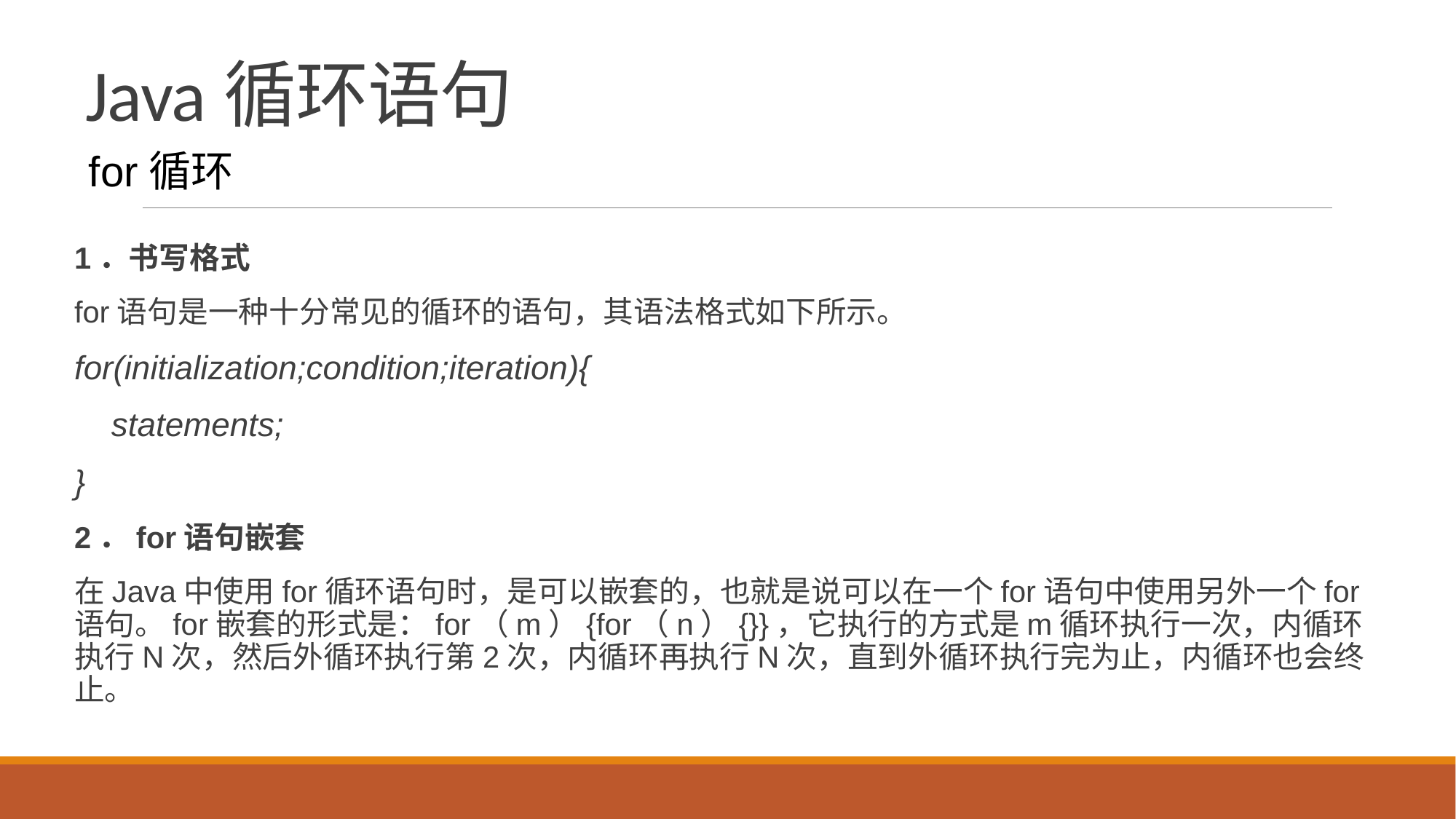

# Java循环语句
for循环
1．书写格式
for语句是一种十分常见的循环的语句，其语法格式如下所示。
for(initialization;condition;iteration){
    statements;
}
2．for语句嵌套
在Java中使用for循环语句时，是可以嵌套的，也就是说可以在一个for语句中使用另外一个for语句。for嵌套的形式是：for（m）{for（n）{}}，它执行的方式是m循环执行一次，内循环执行N次，然后外循环执行第2次，内循环再执行N次，直到外循环执行完为止，内循环也会终止。